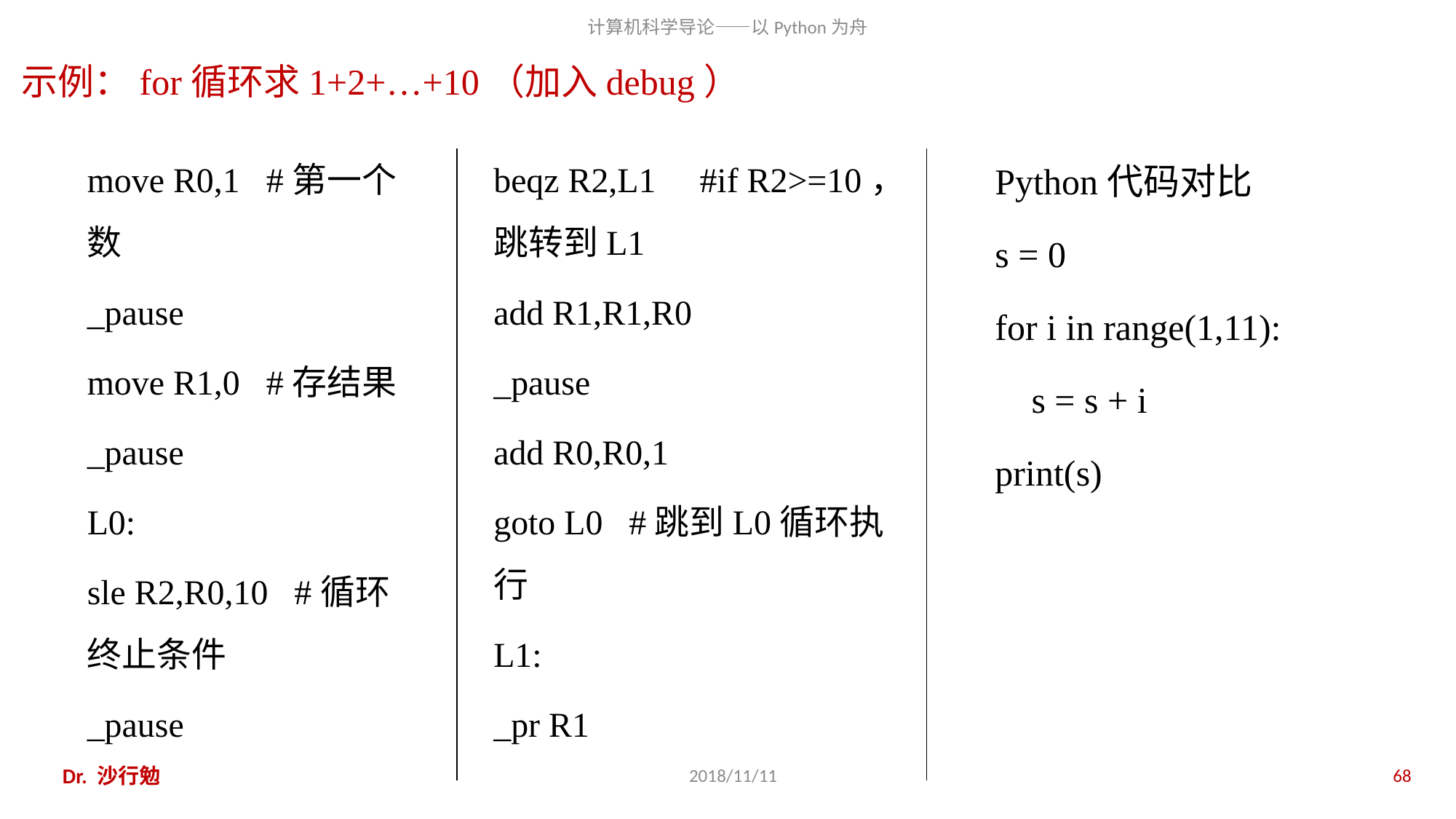

示例：for循环求1+2+…+10（加入debug）
beqz R2,L1     #if R2>=10，跳转到L1
add R1,R1,R0
_pause
add R0,R0,1
goto L0   #跳到L0循环执行
L1:
_pr R1

Python代码对比
s = 0
for i in range(1,11):
    s = s + i
print(s)

move R0,1   #第一个数
_pause
move R1,0   #存结果
_pause
L0:
sle R2,R0,10   #循环终止条件
_pause

Dr. 沙行勉
2018/11/11
68